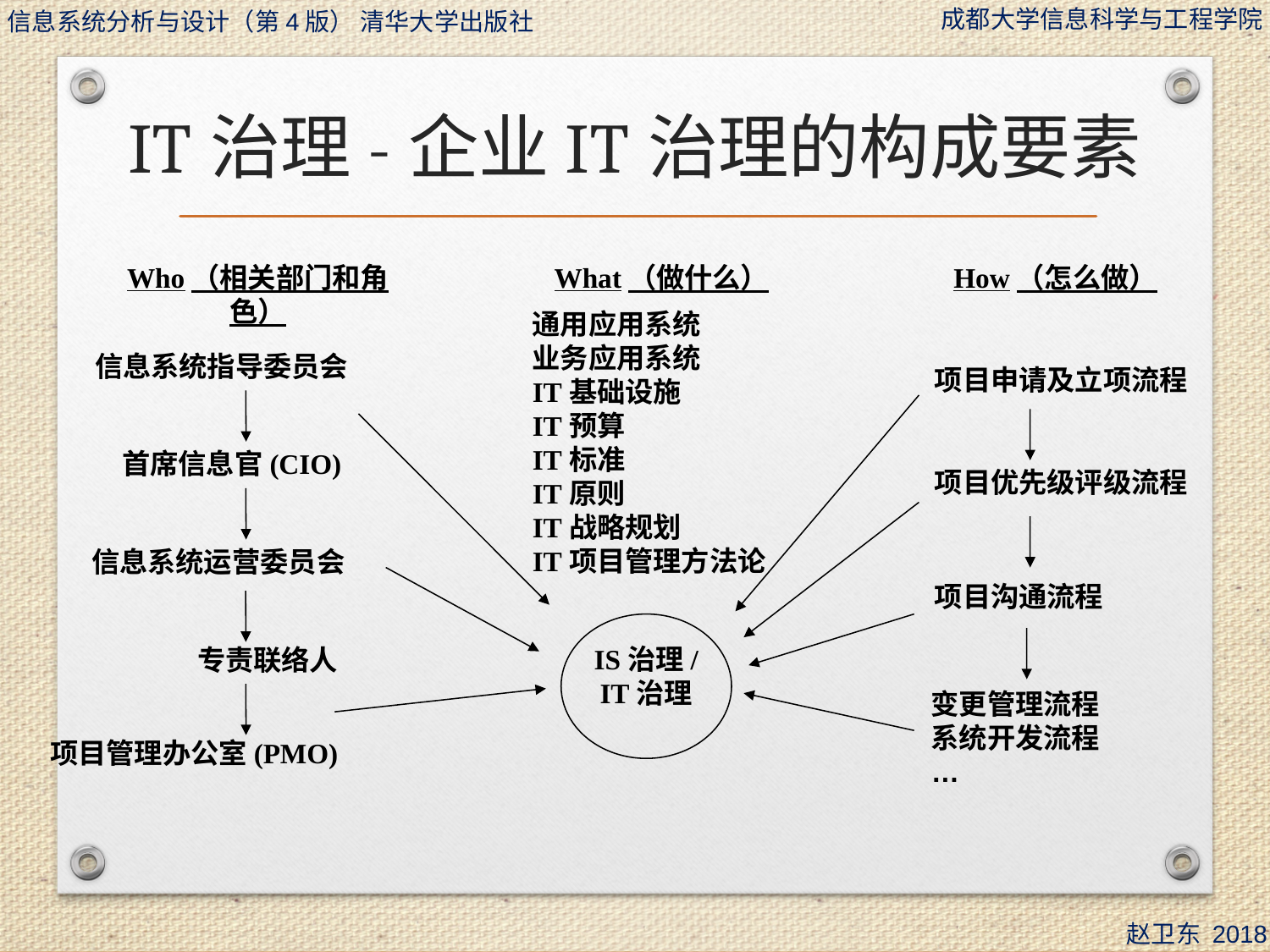

# IT治理-企业IT治理的构成要素

Who（相关部门和角色）
What（做什么）
How（怎么做）
通用应用系统
业务应用系统
IT基础设施
IT预算
IT标准
IT原则
IT战略规划
IT项目管理方法论
信息系统指导委员会
项目申请及立项流程

首席信息官(CIO)

项目优先级评级流程

信息系统运营委员会

项目沟通流程

IS治理/IT治理

专责联络人

变更管理流程
系统开发流程
…

项目管理办公室(PMO)